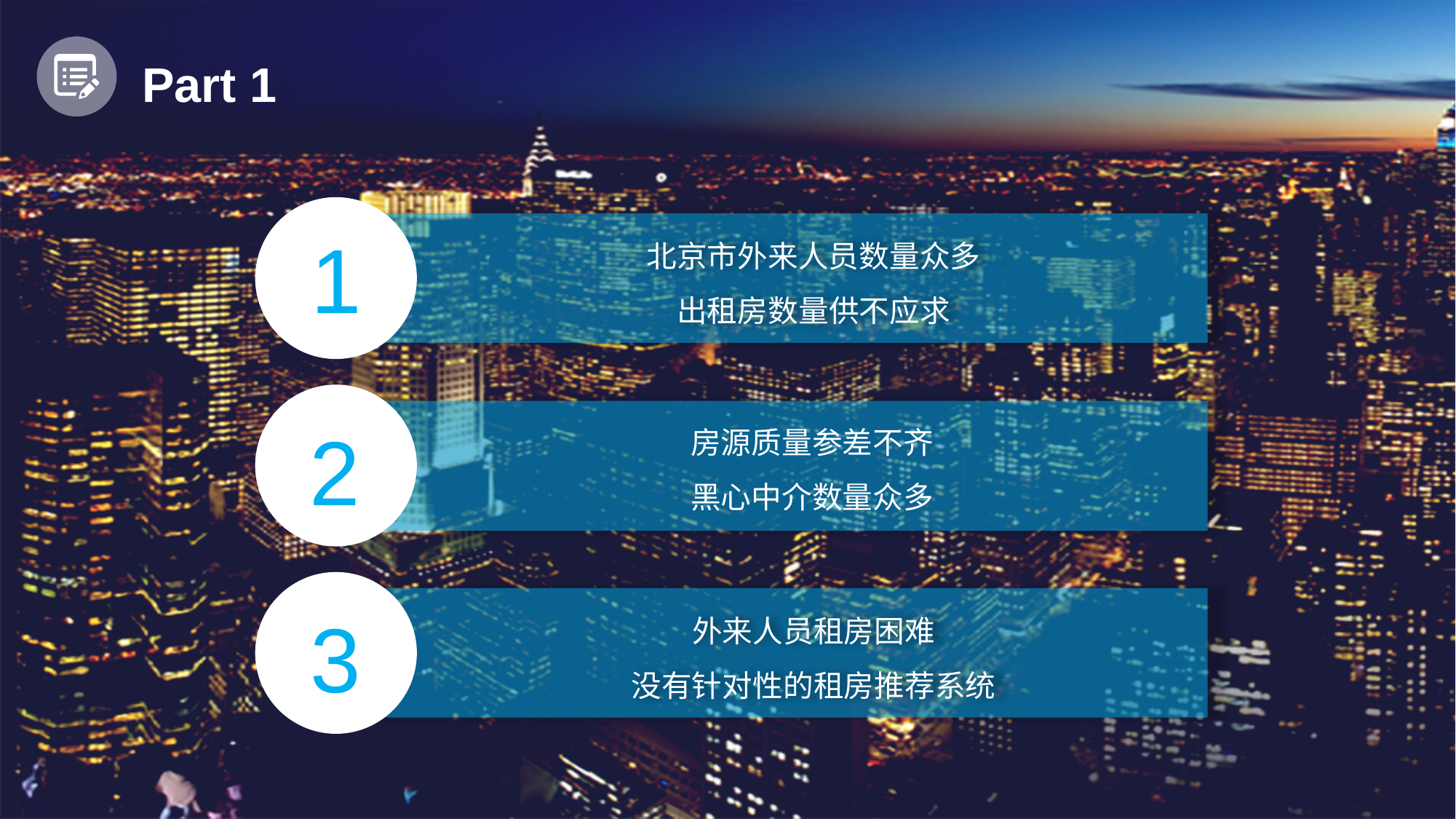

Part 1

1
北京市外来人员数量众多
出租房数量供不应求

房源质量参差不齐
黑心中介数量众多

2

3
外来人员租房困难
没有针对性的租房推荐系统